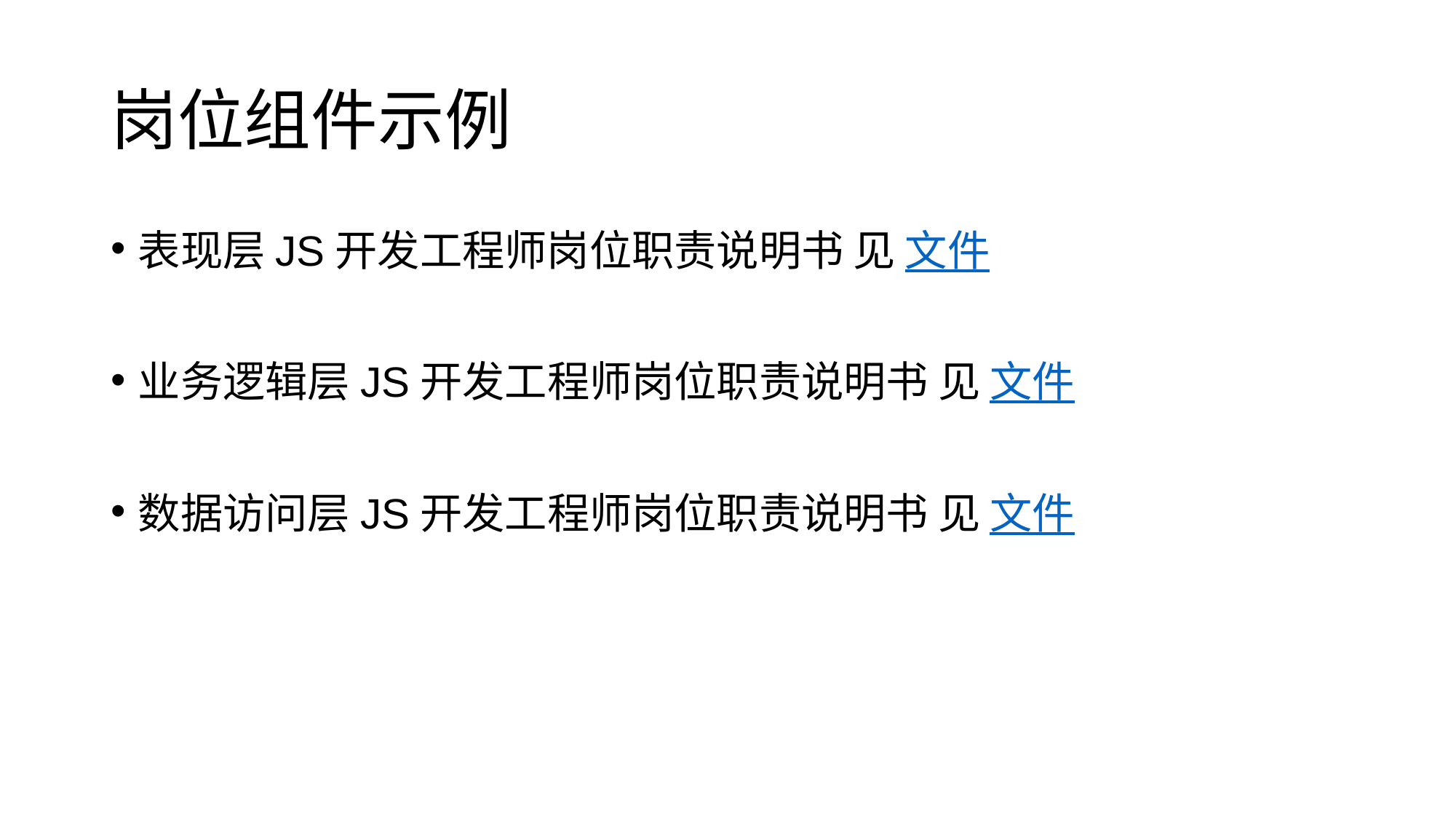

# 岗位组件示例
表现层JS开发工程师岗位职责说明书 见 文件

业务逻辑层JS开发工程师岗位职责说明书 见 文件

数据访问层JS开发工程师岗位职责说明书 见 文件